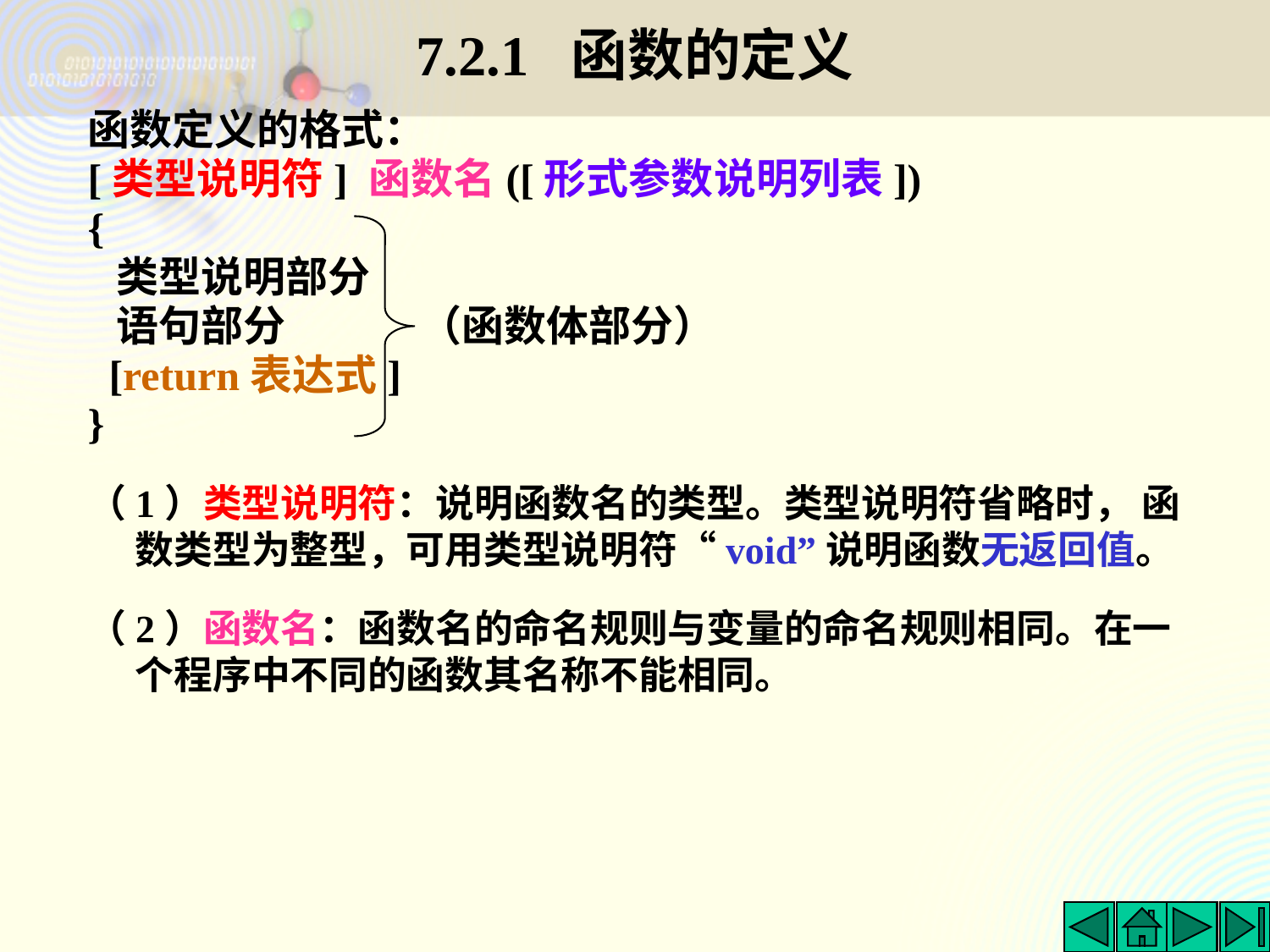

# 7.2.1  函数的定义
函数定义的格式：
[类型说明符] 函数名([形式参数说明列表])
{
  类型说明部分
  语句部分              （函数体部分）
  [return表达式]
}
（1）类型说明符：说明函数名的类型。类型说明符省略时， 函数类型为整型，可用类型说明符“void”说明函数无返回值。
（2）函数名：函数名的命名规则与变量的命名规则相同。在一个程序中不同的函数其名称不能相同。